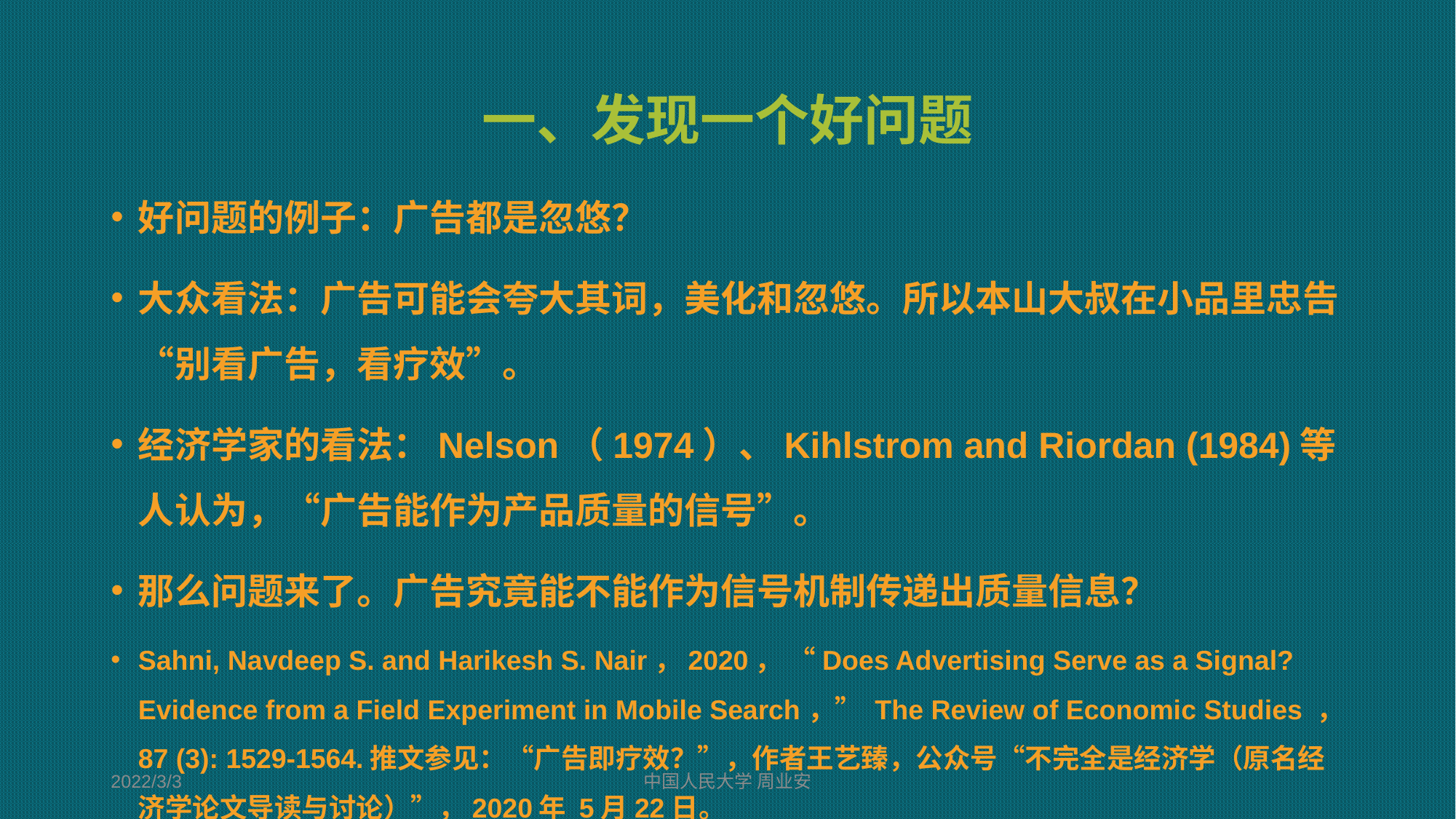

# 一、发现一个好问题
好问题的例子：广告都是忽悠？
大众看法：广告可能会夸大其词，美化和忽悠。所以本山大叔在小品里忠告“别看广告，看疗效”。
经济学家的看法：Nelson（1974）、Kihlstrom and Riordan (1984)等人认为，“广告能作为产品质量的信号”。
那么问题来了。广告究竟能不能作为信号机制传递出质量信息？
Sahni, Navdeep S. and Harikesh S. Nair，2020， “Does Advertising Serve as a Signal? Evidence from a Field Experiment in Mobile Search，” The Review of Economic Studies ，87 (3): 1529-1564.推文参见：“广告即疗效？”，作者王艺臻，公众号“不完全是经济学（原名经济学论文导读与讨论）”，2020年 5月22日。
2022/3/3
中国人民大学 周业安